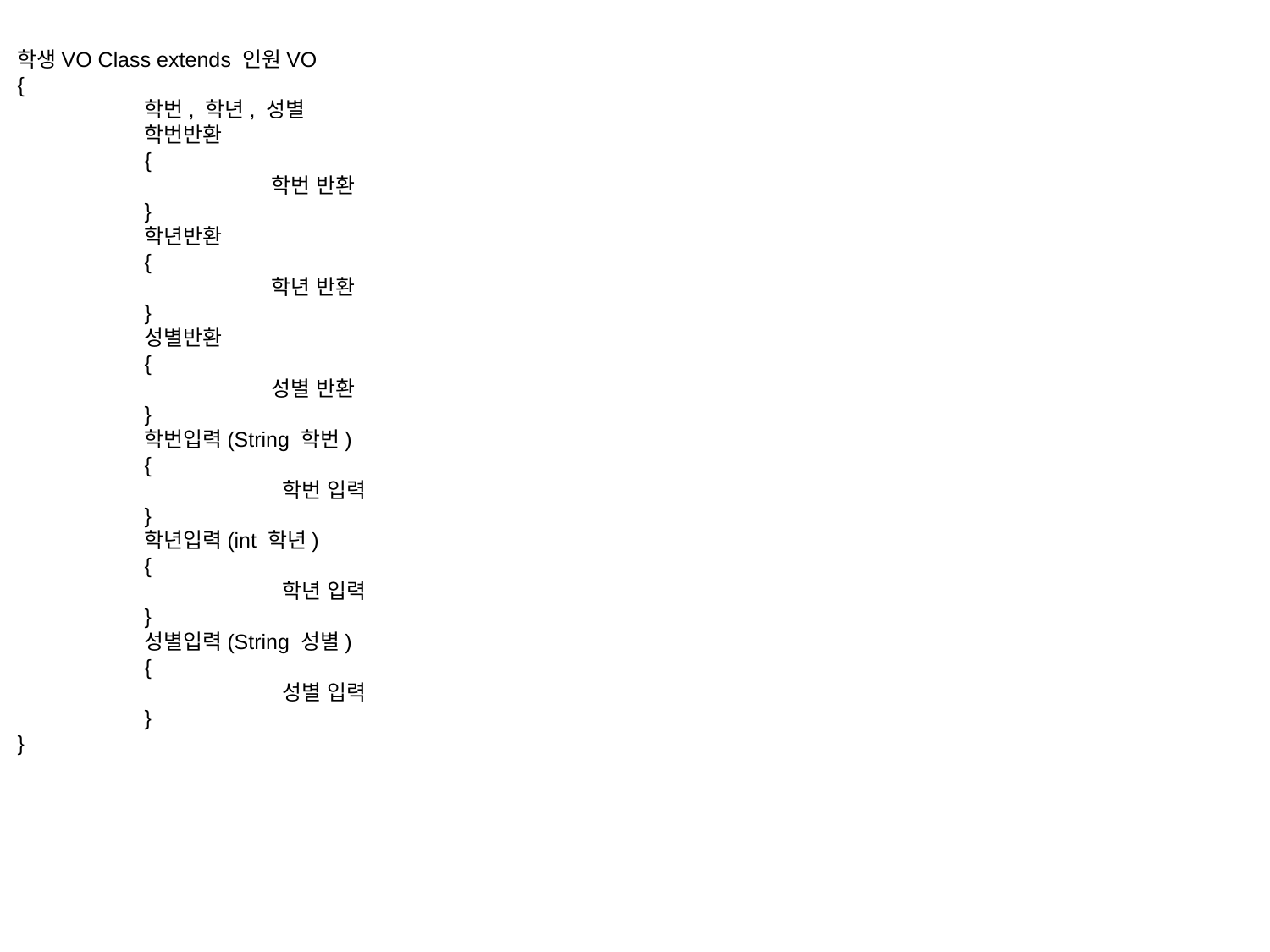

학생VO Class extends 인원VO
{
	학번, 학년, 성별
	학번반환
	{
		학번 반환
	}
	학년반환
	{
		학년 반환
	}
	성별반환
	{
		성별 반환
	}
	학번입력(String 학번)
	{
		 학번 입력
	}
	학년입력(int 학년)
	{
		 학년 입력
	}
	성별입력(String 성별)
	{
		 성별 입력
	}
}